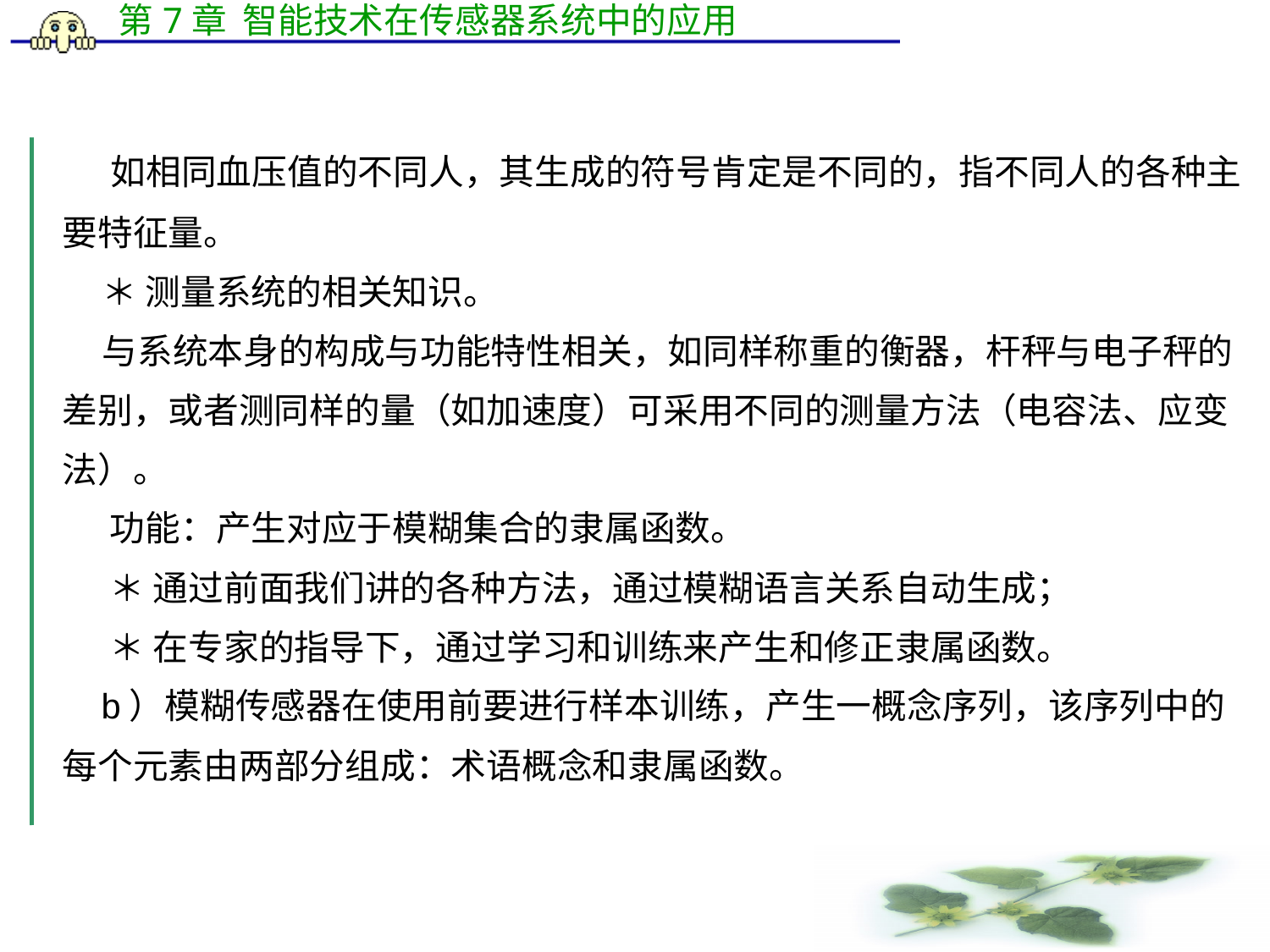

如相同血压值的不同人，其生成的符号肯定是不同的，指不同人的各种主要特征量。
    ＊ 测量系统的相关知识。
    与系统本身的构成与功能特性相关，如同样称重的衡器，杆秤与电子秤的差别，或者测同样的量（如加速度）可采用不同的测量方法（电容法、应变法）。
     功能：产生对应于模糊集合的隶属函数。
     ＊ 通过前面我们讲的各种方法，通过模糊语言关系自动生成；
     ＊ 在专家的指导下，通过学习和训练来产生和修正隶属函数。
    b）模糊传感器在使用前要进行样本训练，产生一概念序列，该序列中的每个元素由两部分组成：术语概念和隶属函数。